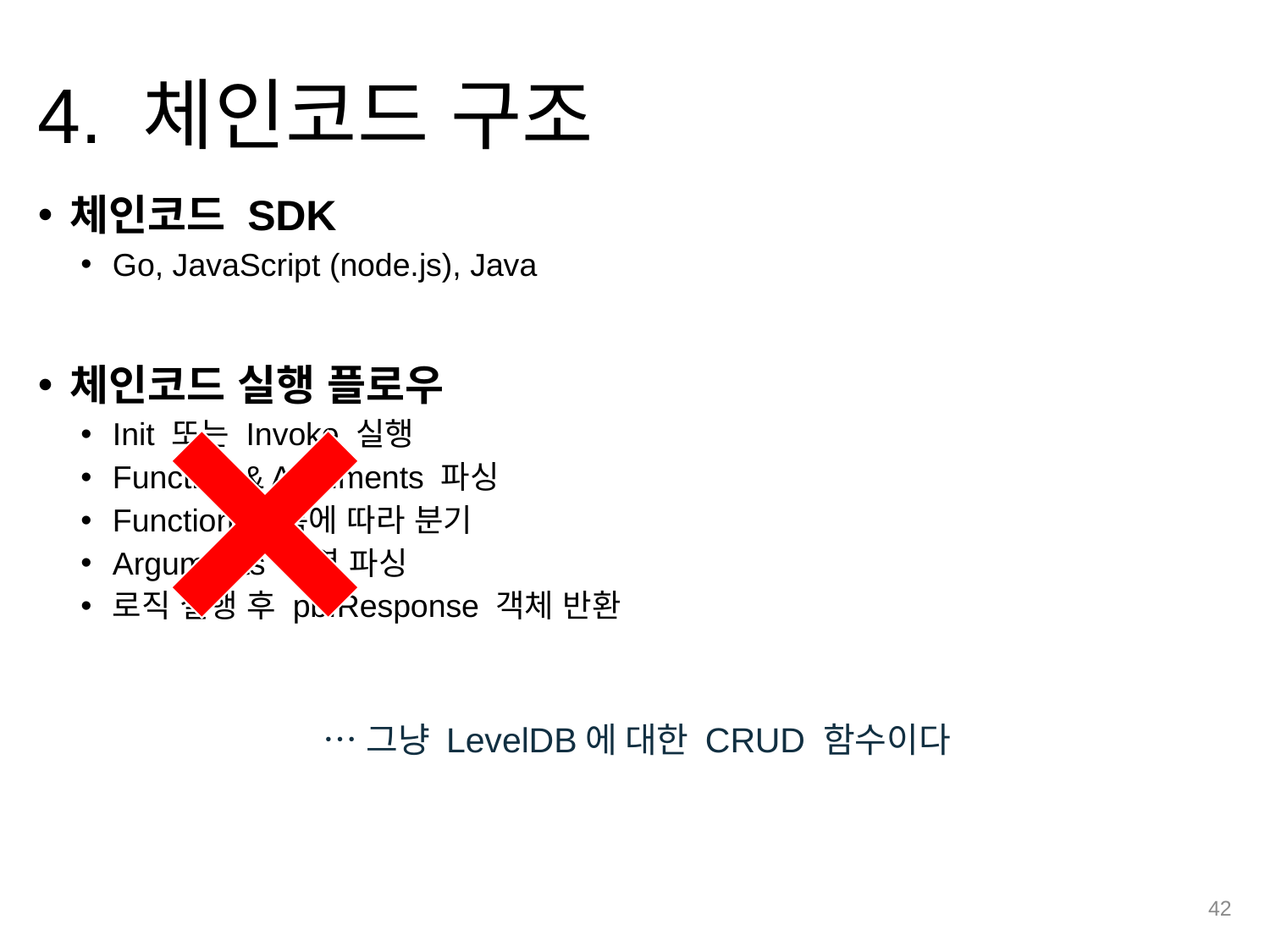

# 4. 체인코드 구조
체인코드 SDK
Go, JavaScript (node.js), Java

체인코드 실행 플로우
Init 또는 Invoke 실행
Function & Arguments 파싱
Function 이름에 따라 분기
Arguments 배열 파싱
로직 실행 후 pb.Response 객체 반환

…그냥 LevelDB에 대한 CRUD 함수이다
42